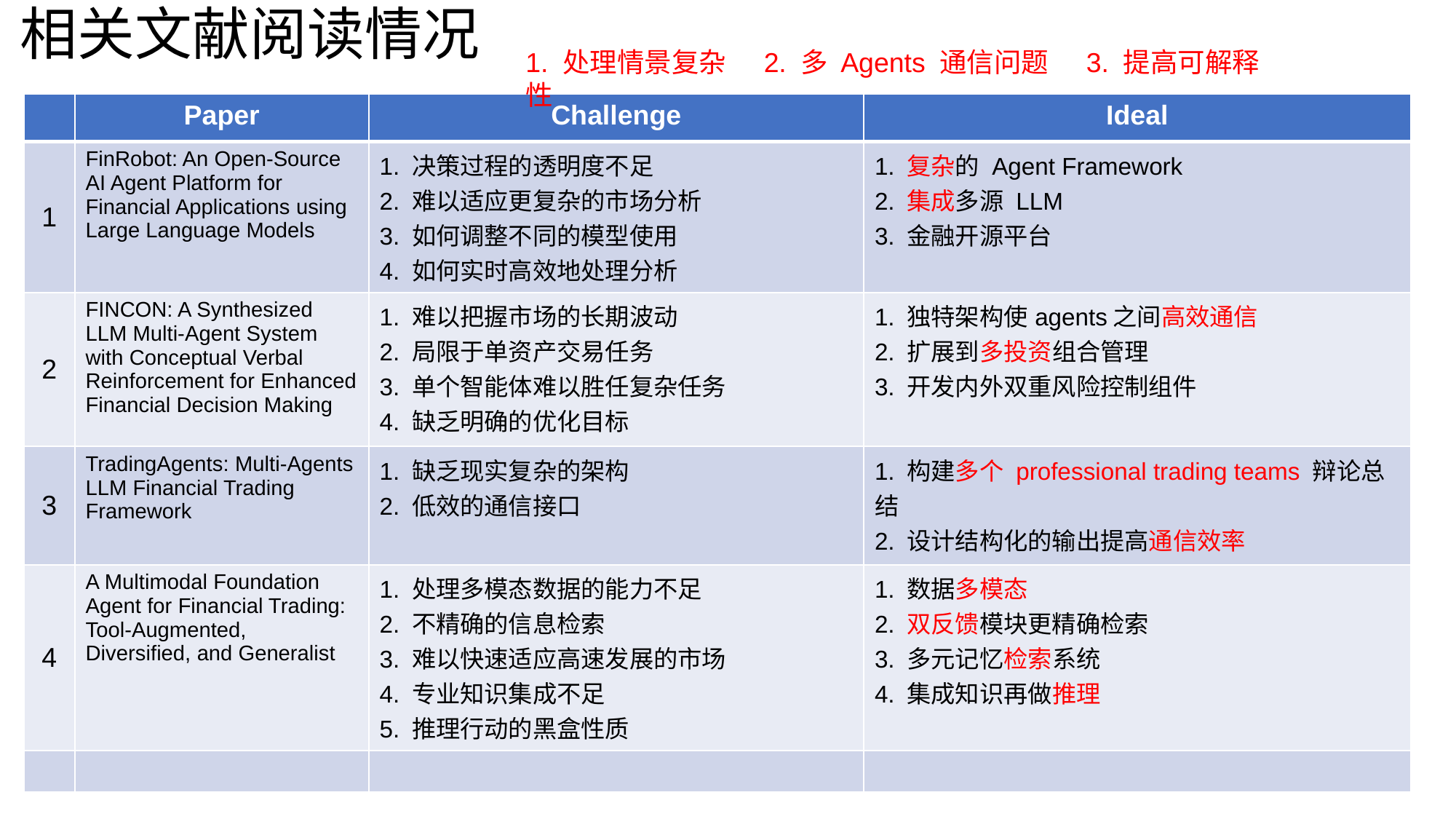

# 相关文献阅读情况
1. 处理情景复杂     2. 多 Agents 通信问题     3. 提高可解释性
|  | Paper | Challenge | Ideal |
| --- | --- | --- | --- |
| 1 | FinRobot: An Open-Source AI Agent Platform for Financial Applications using Large Language Models | 1. 决策过程的透明度不足 2. 难以适应更复杂的市场分析 3. 如何调整不同的模型使用 4. 如何实时高效地处理分析 | 1. 复杂的 Agent Framework 2. 集成多源 LLM 3. 金融开源平台 |
| 2 | FINCON: A Synthesized LLM Multi-Agent System with Conceptual Verbal Reinforcement for Enhanced Financial Decision Making | 1. 难以把握市场的长期波动 2. 局限于单资产交易任务 3. 单个智能体难以胜任复杂任务 4. 缺乏明确的优化目标 | 1. 独特架构使agents之间高效通信 2. 扩展到多投资组合管理 3. 开发内外双重风险控制组件 |
| 3 | TradingAgents: Multi-Agents LLM Financial Trading Framework | 1. 缺乏现实复杂的架构 2. 低效的通信接口 | 1. 构建多个 professional trading teams 辩论总结 2. 设计结构化的输出提高通信效率 |
| 4 | A Multimodal Foundation Agent for Financial Trading: Tool-Augmented, Diversified, and Generalist | 1. 处理多模态数据的能力不足 2. 不精确的信息检索 3. 难以快速适应高速发展的市场 4. 专业知识集成不足 5. 推理行动的黑盒性质 | 1. 数据多模态 2. 双反馈模块更精确检索 3. 多元记忆检索系统 4. 集成知识再做推理 |
|  |  |  |  |